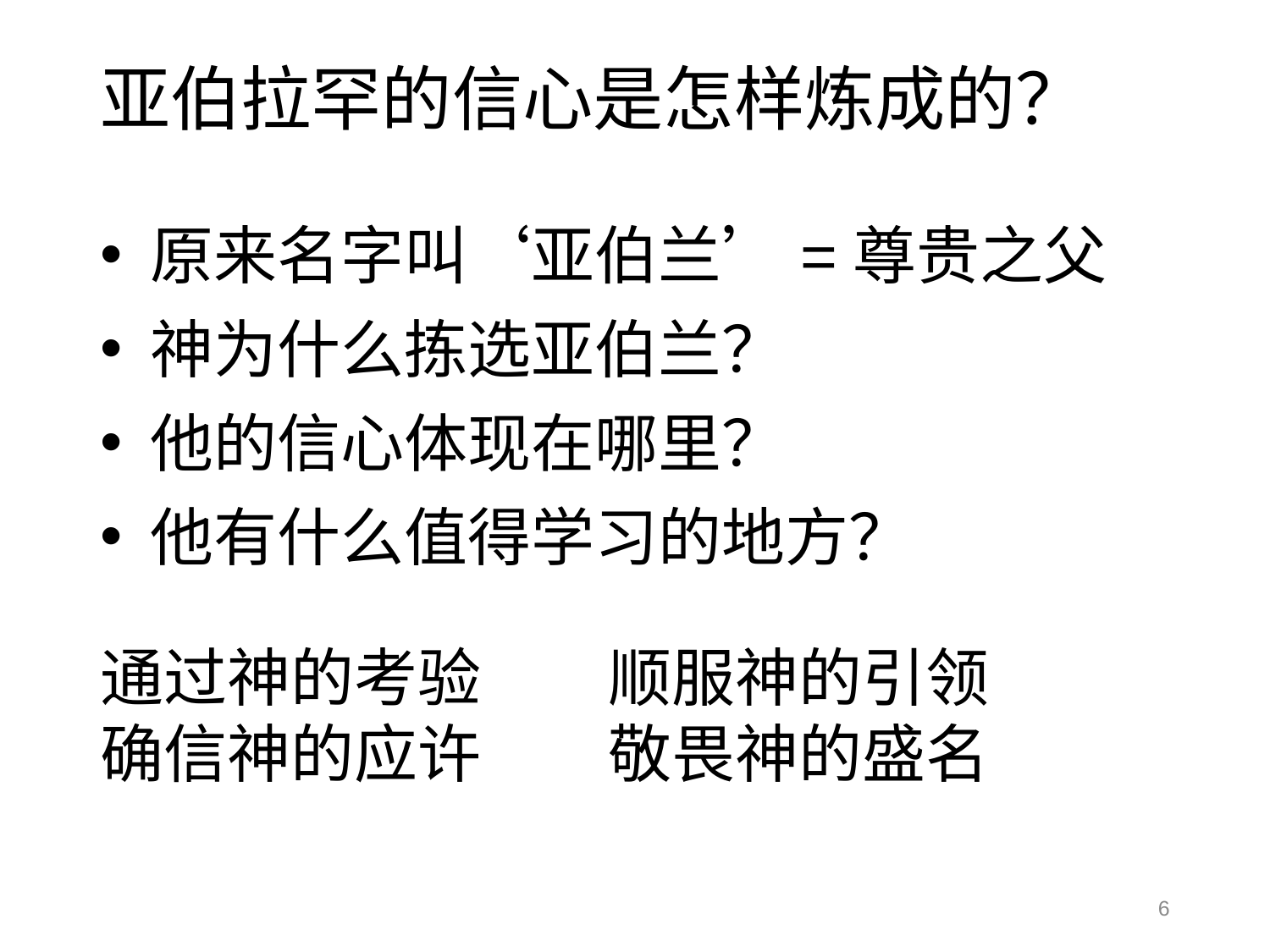

# 亚伯拉罕的信心是怎样炼成的？
原来名字叫‘亚伯兰’=尊贵之父
神为什么拣选亚伯兰？
他的信心体现在哪里？
他有什么值得学习的地方？

通过神的考验	顺服神的引领
确信神的应许	敬畏神的盛名
6